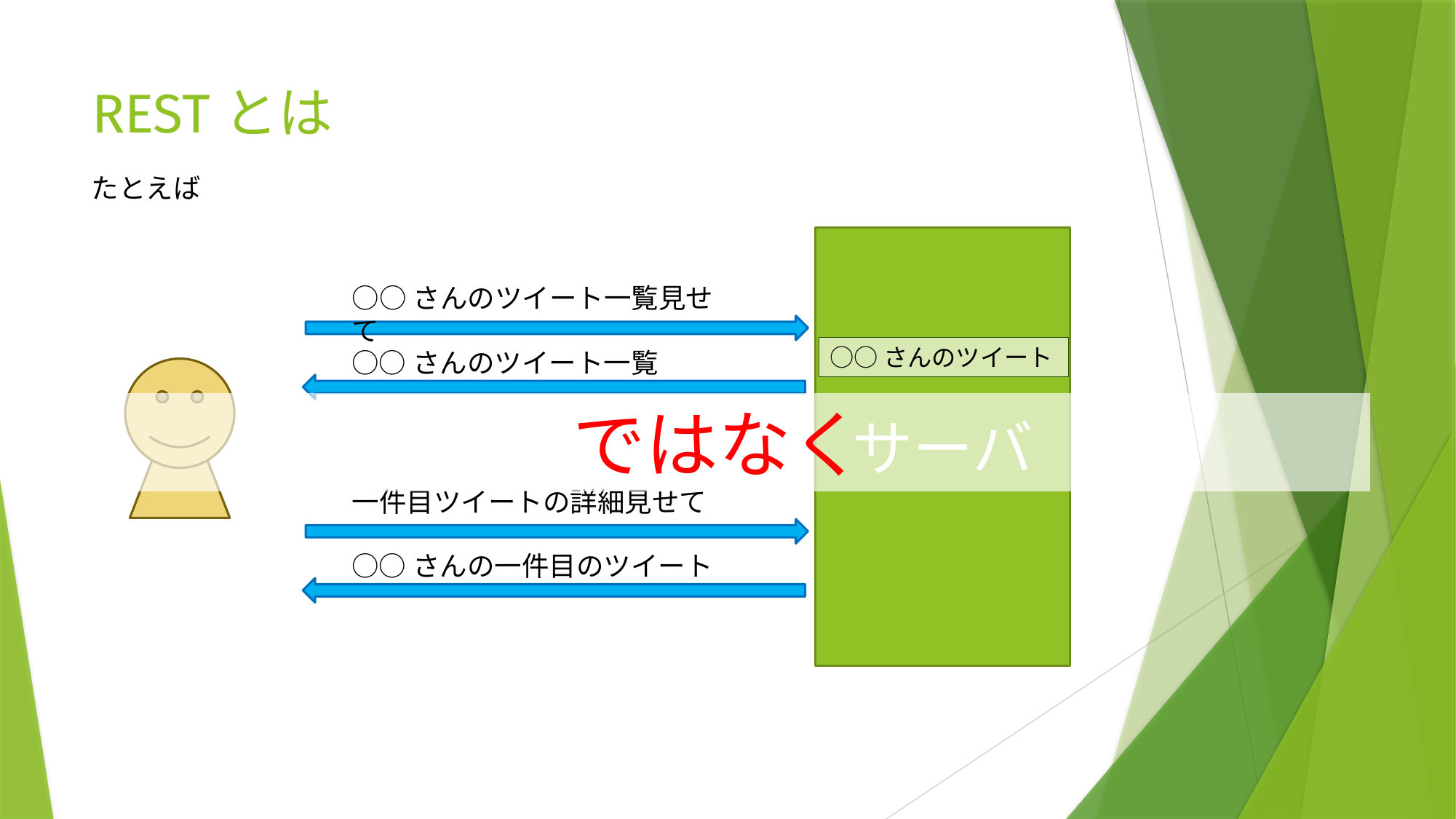

# RESTとは
たとえば
サーバ
○○さんのツイート一覧見せて

○○さんのツイート
○○さんのツイート一覧

ではなく
一件目ツイートの詳細見せて

○○さんの一件目のツイート